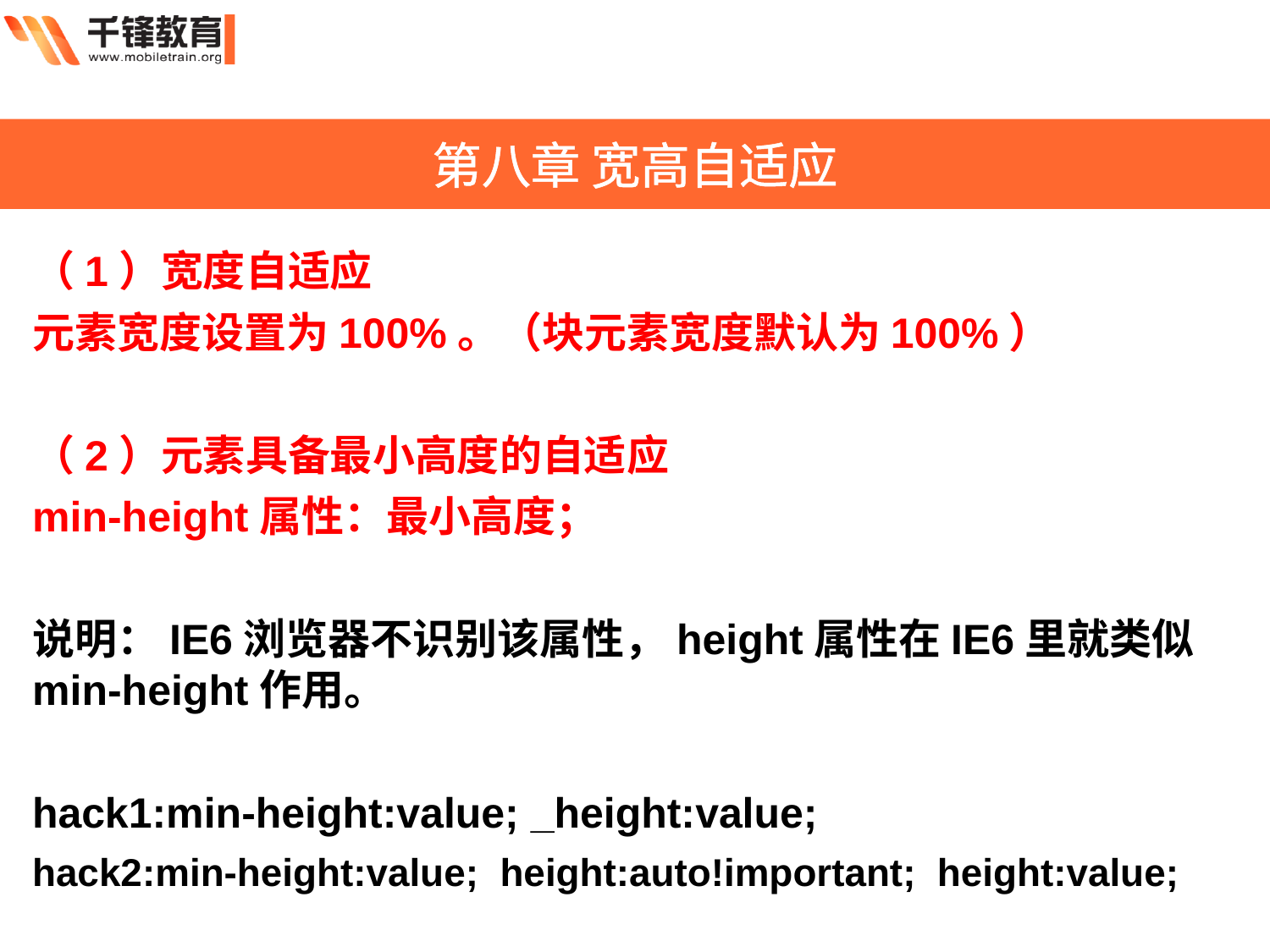

第八章 宽高自适应
（1）宽度自适应
元素宽度设置为100%。（块元素宽度默认为100%）

（2）元素具备最小高度的自适应
min-height属性：最小高度；

说明：IE6浏览器不识别该属性，height属性在IE6里就类似min-height作用。

hack1:min-height:value; _height:value;
hack2:min-height:value;  height:auto!important;  height:value;